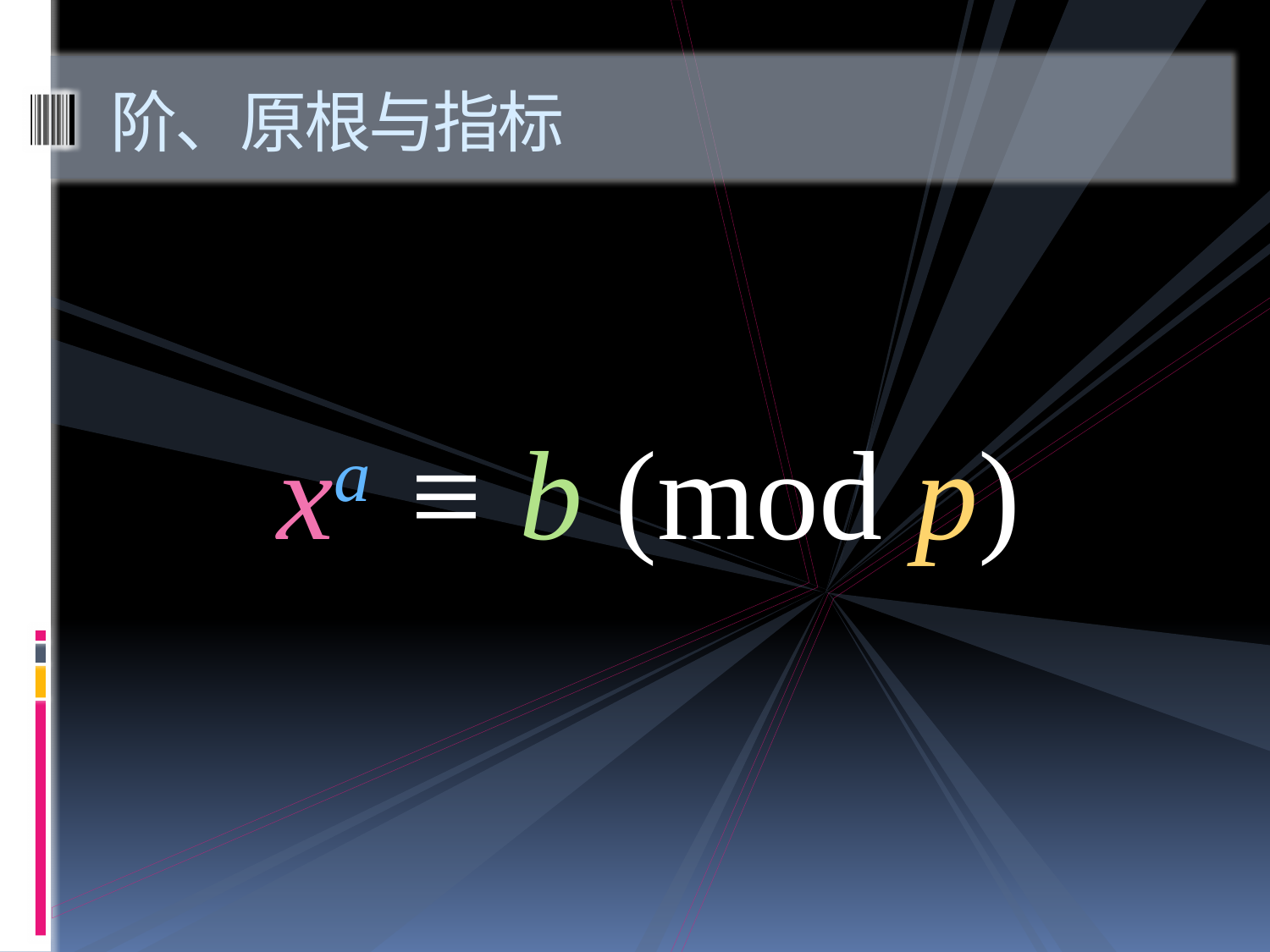

# 阶、原根与指标
xa ≡ b (mod p)